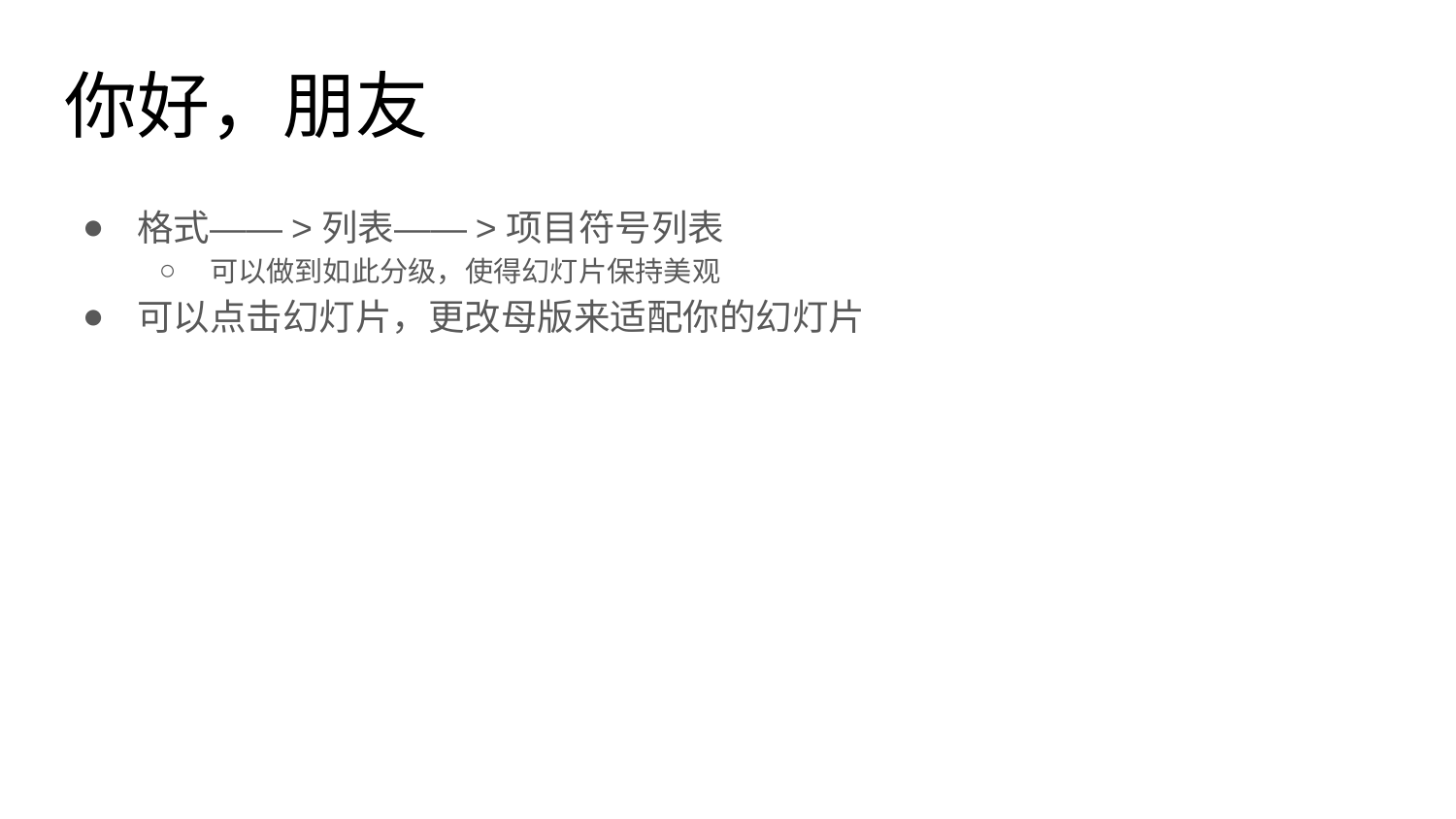

# 你好，朋友
格式——>列表——>项目符号列表
可以做到如此分级，使得幻灯片保持美观
可以点击幻灯片，更改母版来适配你的幻灯片